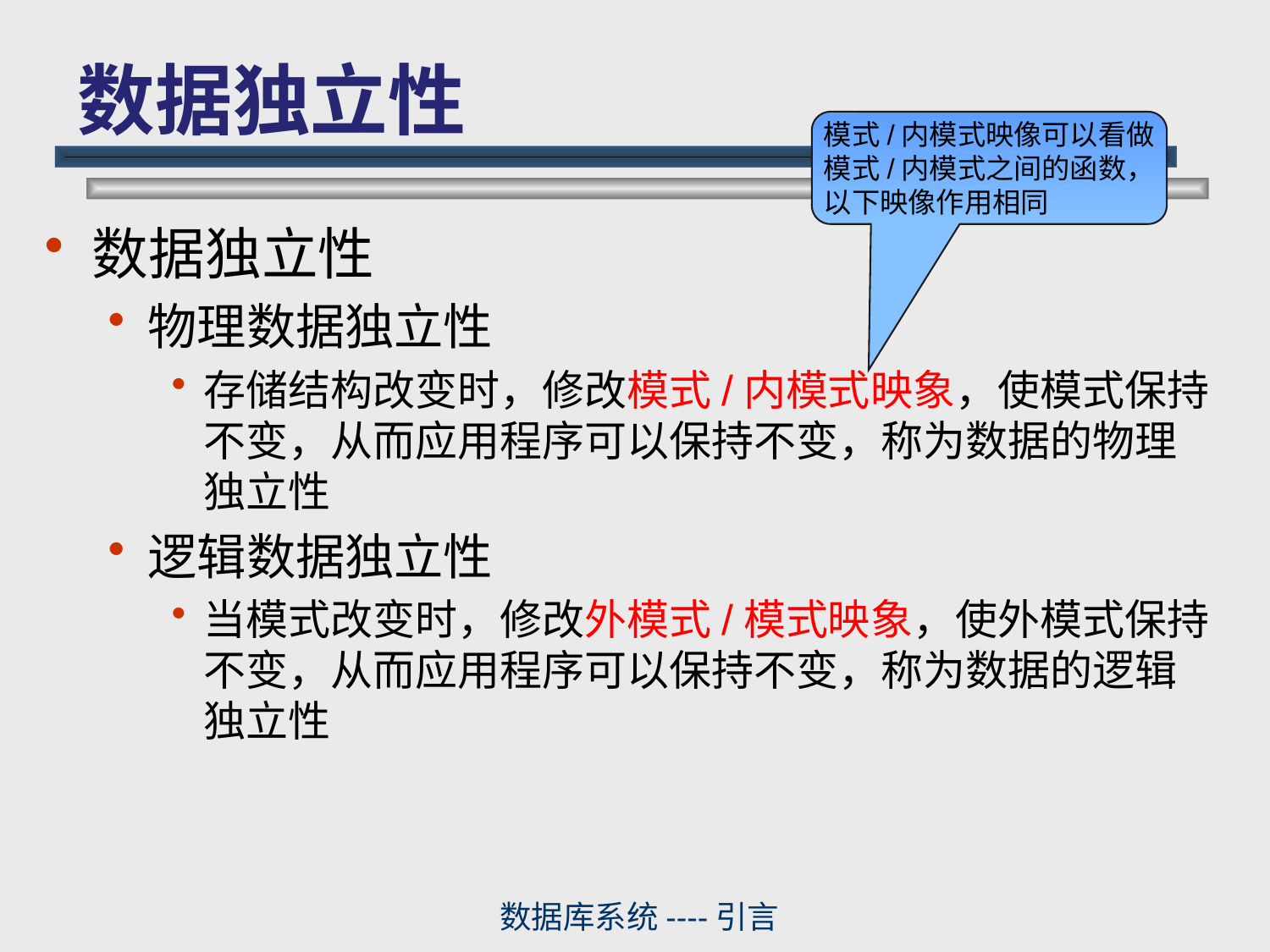

# 数据独立性
模式/内模式映像可以看做模式/内模式之间的函数，以下映像作用相同
数据独立性
物理数据独立性
存储结构改变时，修改模式/内模式映象，使模式保持不变，从而应用程序可以保持不变，称为数据的物理独立性
逻辑数据独立性
当模式改变时，修改外模式/模式映象，使外模式保持不变，从而应用程序可以保持不变，称为数据的逻辑独立性
数据库系统----引言